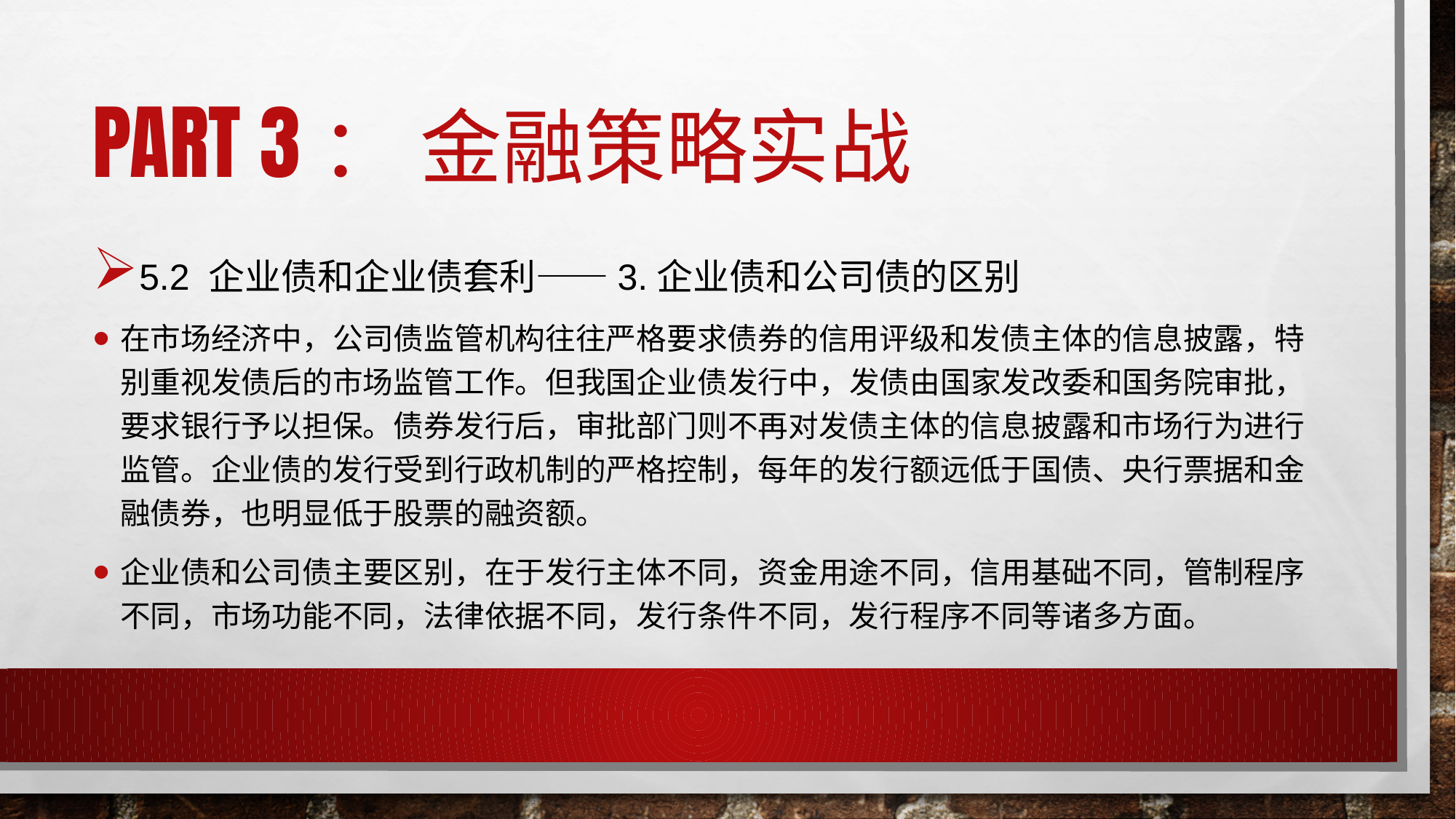

# Part 3： 金融策略实战
5.2 企业债和企业债套利——3.企业债和公司债的区别
在市场经济中，公司债监管机构往往严格要求债券的信用评级和发债主体的信息披露，特别重视发债后的市场监管工作。但我国企业债发行中，发债由国家发改委和国务院审批，要求银行予以担保。债券发行后，审批部门则不再对发债主体的信息披露和市场行为进行监管。企业债的发行受到行政机制的严格控制，每年的发行额远低于国债、央行票据和金融债券，也明显低于股票的融资额。
企业债和公司债主要区别，在于发行主体不同，资金用途不同，信用基础不同，管制程序不同，市场功能不同，法律依据不同，发行条件不同，发行程序不同等诸多方面。